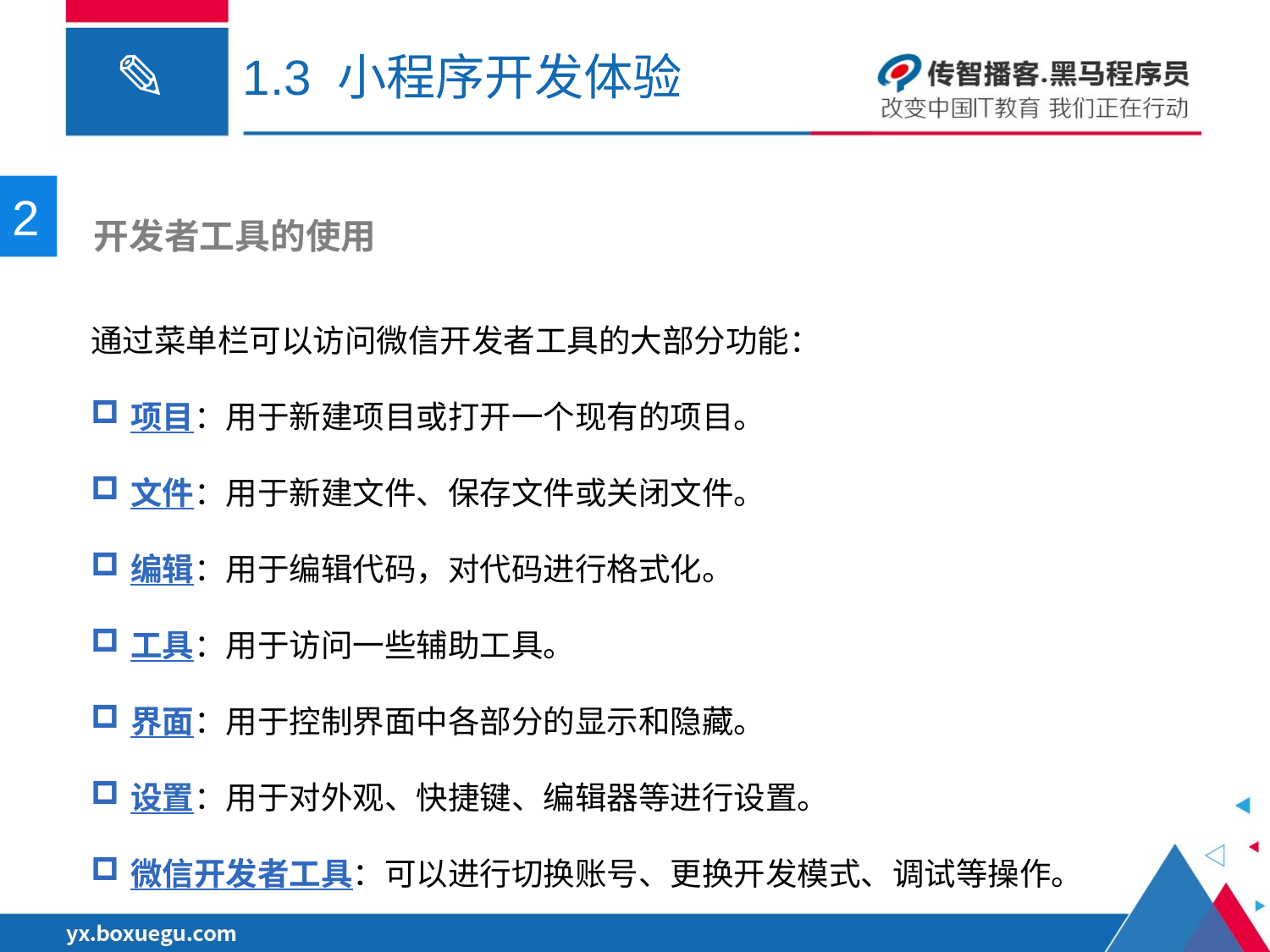

# 1.3 小程序开发体验

2
  开发者工具的使用
通过菜单栏可以访问微信开发者工具的大部分功能：
项目：用于新建项目或打开一个现有的项目。
文件：用于新建文件、保存文件或关闭文件。
编辑：用于编辑代码，对代码进行格式化。
工具：用于访问一些辅助工具。
界面：用于控制界面中各部分的显示和隐藏。
设置：用于对外观、快捷键、编辑器等进行设置。
微信开发者工具：可以进行切换账号、更换开发模式、调试等操作。